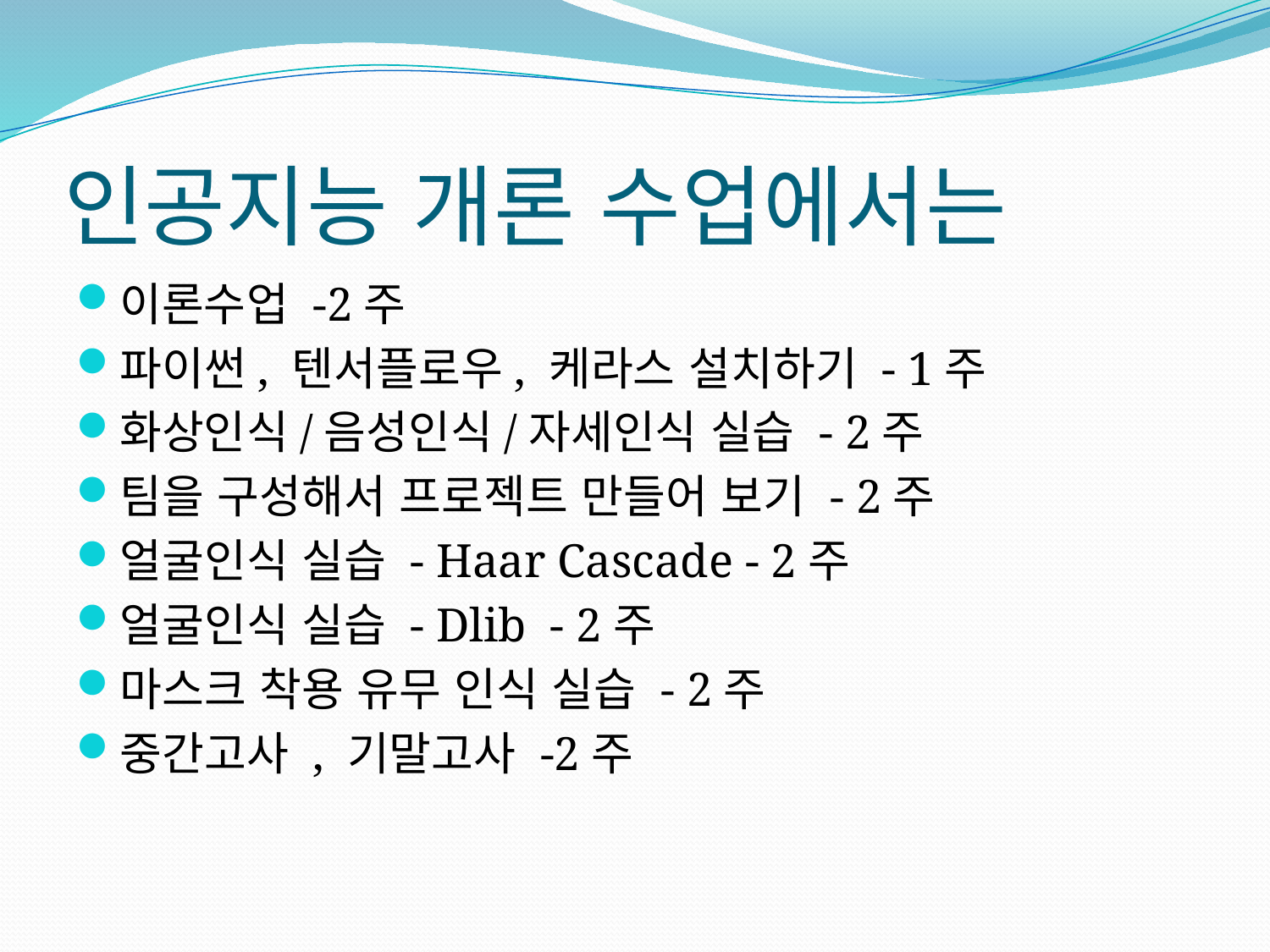

# 인공지능 개론 수업에서는
이론수업 -2주
파이썬, 텐서플로우, 케라스 설치하기 - 1주
화상인식/음성인식/자세인식 실습 - 2주
팀을 구성해서 프로젝트 만들어 보기 - 2주
얼굴인식 실습 - Haar Cascade - 2주
얼굴인식 실습 - Dlib  - 2주
마스크 착용 유무 인식 실습 - 2주
중간고사 , 기말고사 -2주